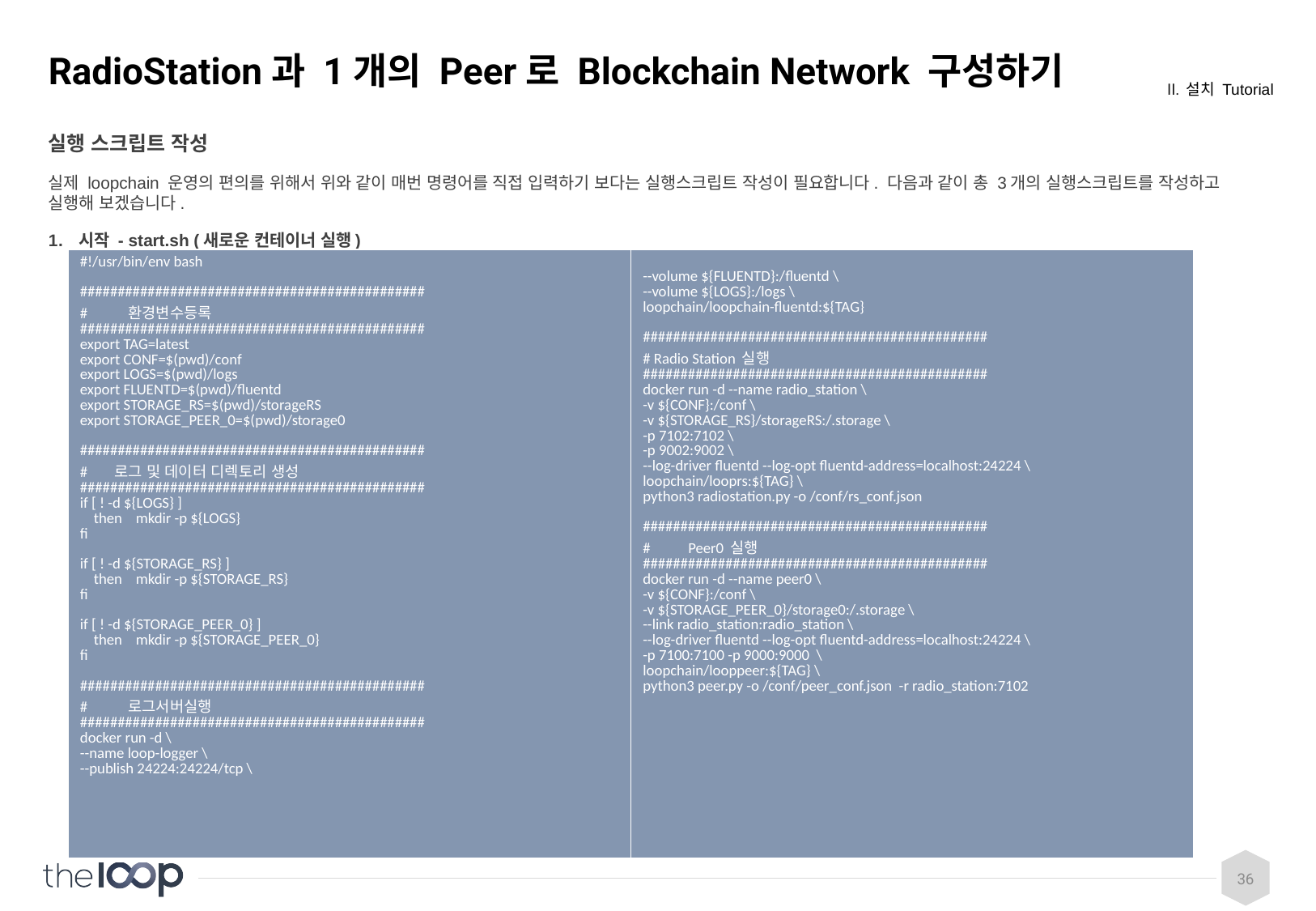

# RadioStation과 1개의 Peer로 Blockchain Network 구성하기
II. 설치 Tutorial

실행 스크립트 작성
실제 loopchain 운영의 편의를 위해서 위와 같이 매번 명령어를 직접 입력하기 보다는 실행스크립트 작성이 필요합니다. 다음과 같이 총 3개의 실행스크립트를 작성하고 실행해 보겠습니다.
시작 - start.sh (새로운 컨테이너 실행)

| #!/usr/bin/env bash ############################################## # 환경변수등록 ############################################## export TAG=latest export CONF=$(pwd)/conf export LOGS=$(pwd)/logs export FLUENTD=$(pwd)/fluentd export STORAGE\_RS=$(pwd)/storageRS export STORAGE\_PEER\_0=$(pwd)/storage0 ############################################## # 로그 및 데이터 디렉토리 생성 ############################################## if [ ! -d ${LOGS} ] then mkdir -p ${LOGS} fi if [ ! -d ${STORAGE\_RS} ] then mkdir -p ${STORAGE\_RS} fi if [ ! -d ${STORAGE\_PEER\_0} ] then mkdir -p ${STORAGE\_PEER\_0} fi ############################################## # 로그서버실행 ############################################## docker run -d \ --name loop-logger \ --publish 24224:24224/tcp \ | --volume ${FLUENTD}:/fluentd \ --volume ${LOGS}:/logs \ loopchain/loopchain-fluentd:${TAG} ############################################## # Radio Station 실행 ############################################## docker run -d --name radio\_station \ -v ${CONF}:/conf \ -v ${STORAGE\_RS}/storageRS:/.storage \ -p 7102:7102 \ -p 9002:9002 \ --log-driver fluentd --log-opt fluentd-address=localhost:24224 \ loopchain/looprs:${TAG} \ python3 radiostation.py -o /conf/rs\_conf.json ############################################## # Peer0 실행 ############################################## docker run -d --name peer0 \ -v ${CONF}:/conf \ -v ${STORAGE\_PEER\_0}/storage0:/.storage \ --link radio\_station:radio\_station \ --log-driver fluentd --log-opt fluentd-address=localhost:24224 \ -p 7100:7100 -p 9000:9000 \ loopchain/looppeer:${TAG} \ python3 peer.py -o /conf/peer\_conf.json -r radio\_station:7102 |
| --- | --- |
36